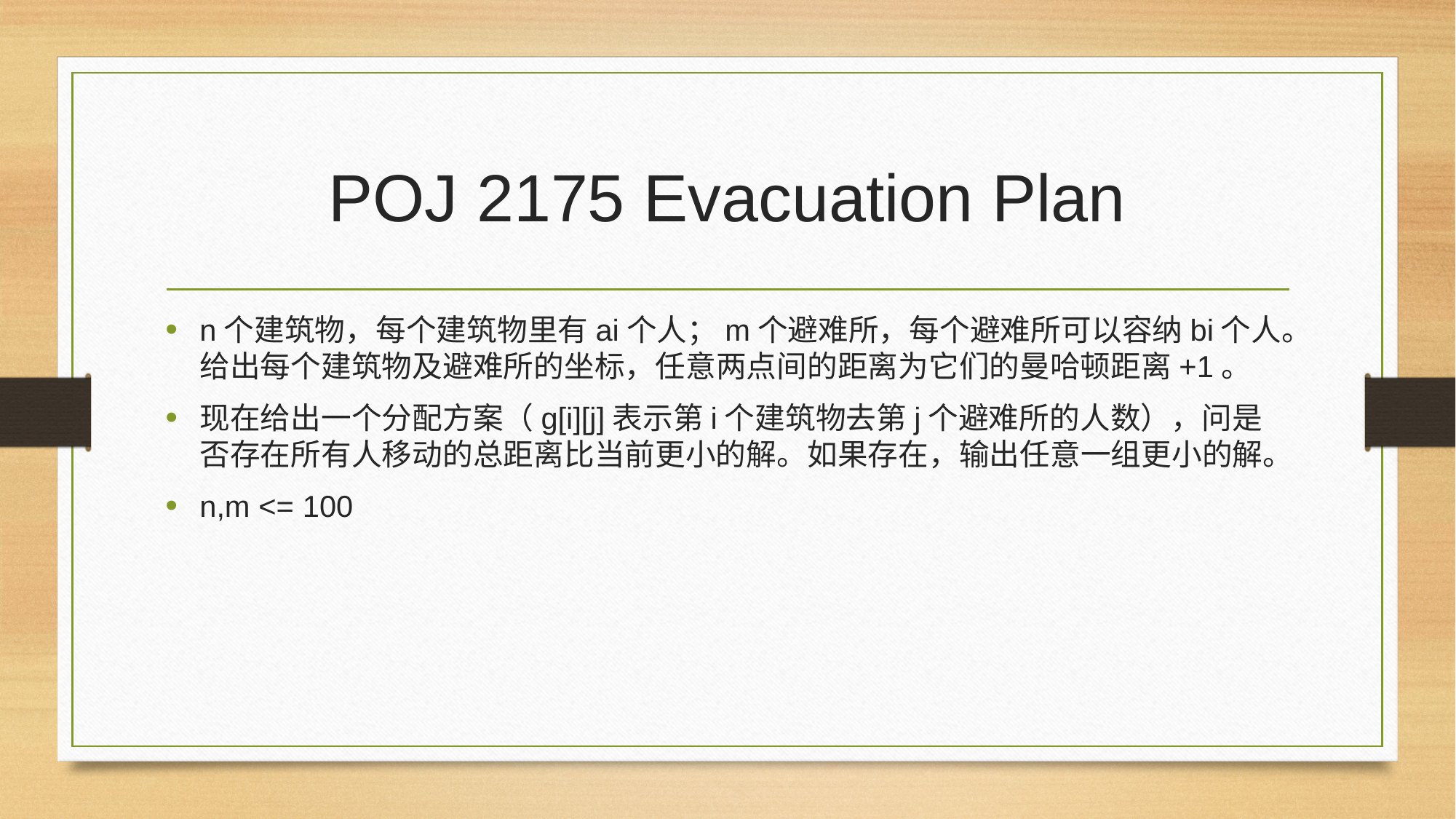

# POJ 2175 Evacuation Plan
n个建筑物，每个建筑物里有ai个人；m个避难所，每个避难所可以容纳bi个人。给出每个建筑物及避难所的坐标，任意两点间的距离为它们的曼哈顿距离+1。
现在给出一个分配方案（g[i][j]表示第i个建筑物去第j个避难所的人数），问是否存在所有人移动的总距离比当前更小的解。如果存在，输出任意一组更小的解。
n,m <= 100